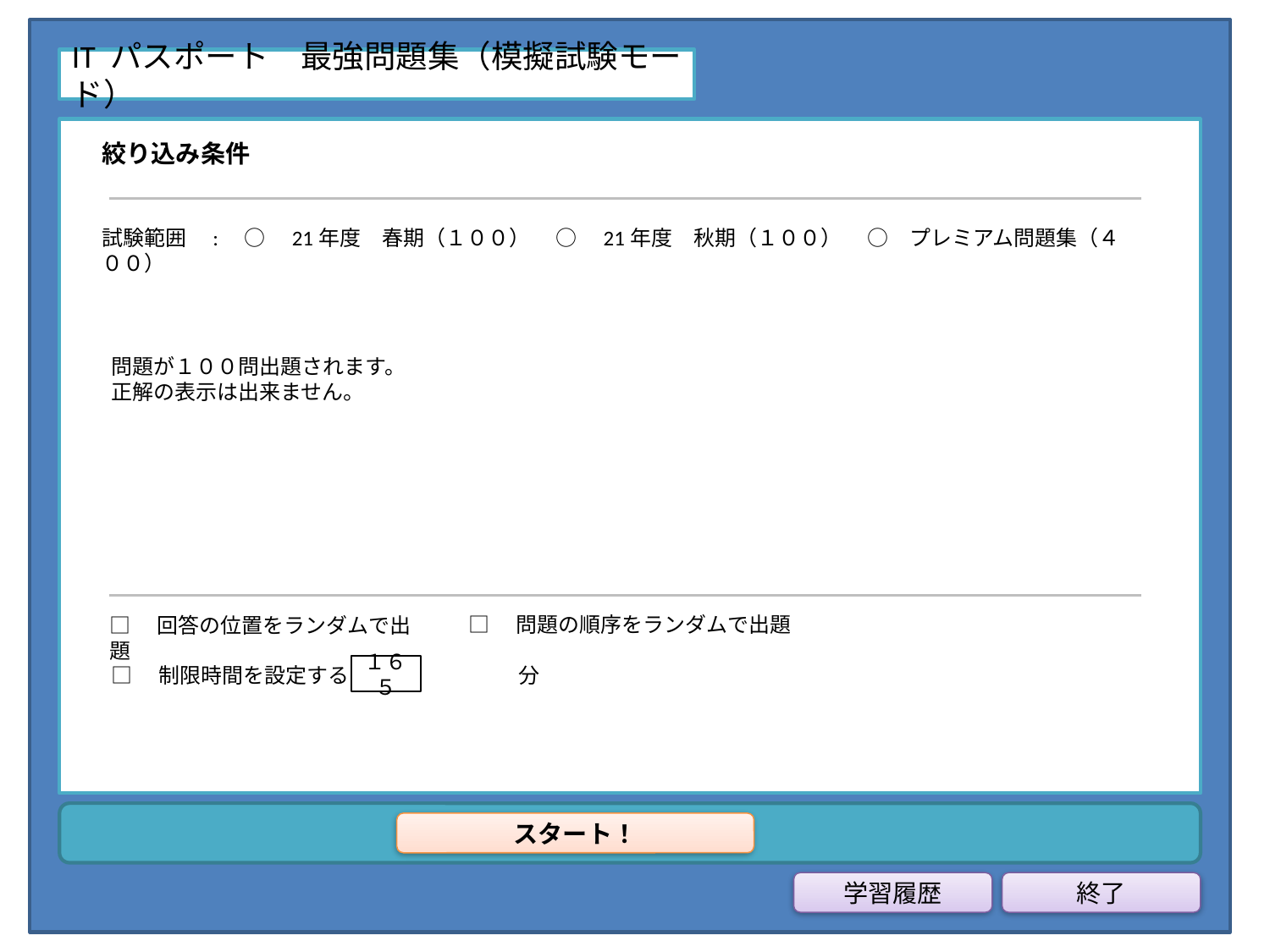

IT パスポート　最強問題集（模擬試験モード）

絞り込み条件
試験範囲　:　○　21年度　春期（１００）　 ○　21年度　秋期（１００）　 ○　プレミアム問題集（４００）
問題が１００問出題されます。
正解の表示は出来ません。
□　問題の順序をランダムで出題
□　回答の位置をランダムで出題
□　制限時間を設定する　　　　　　　　分
１６５

スタート！
学習履歴
終了